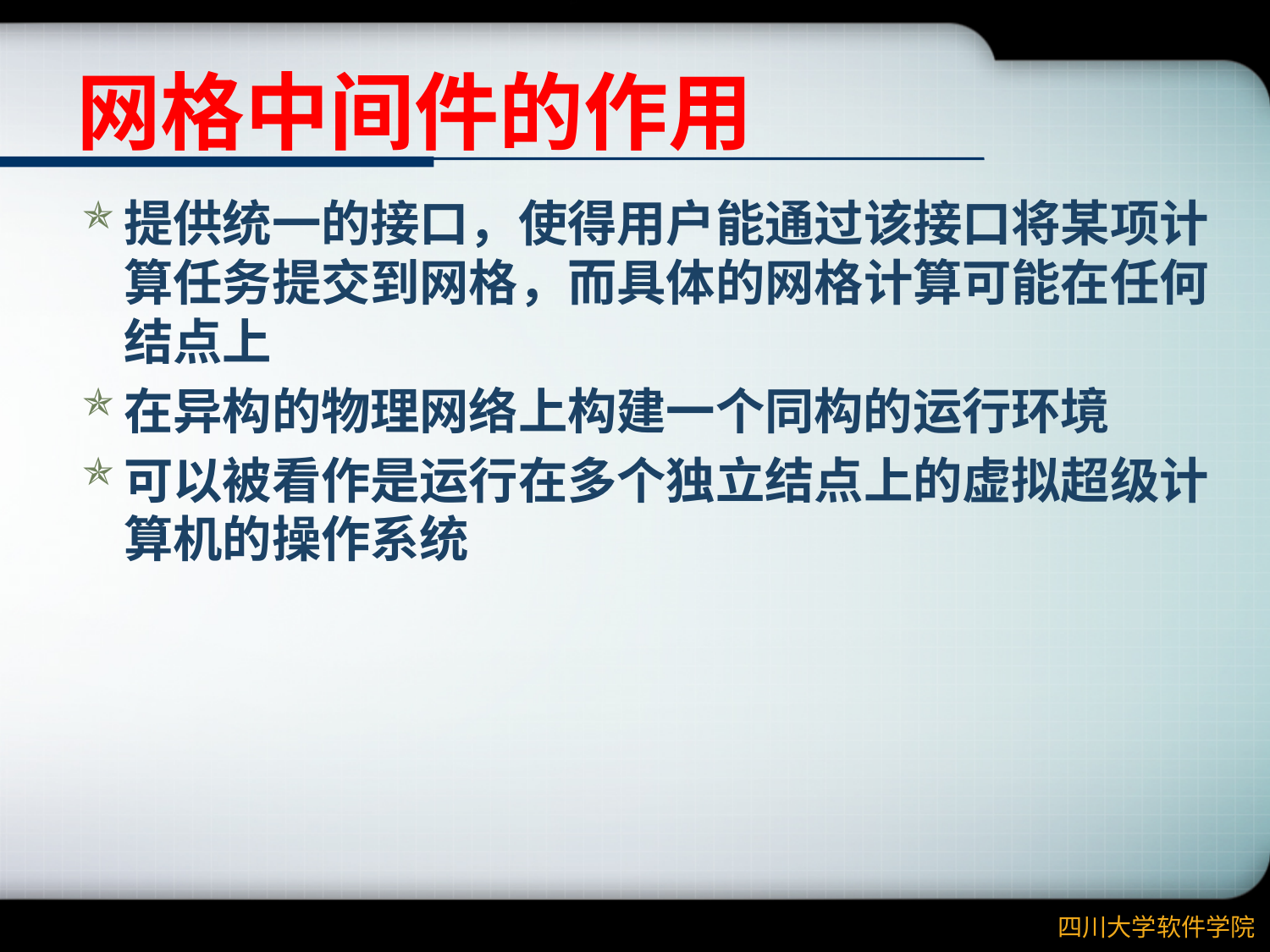

# 网格中间件的作用
提供统一的接口，使得用户能通过该接口将某项计算任务提交到网格，而具体的网格计算可能在任何结点上
在异构的物理网络上构建一个同构的运行环境
可以被看作是运行在多个独立结点上的虚拟超级计算机的操作系统